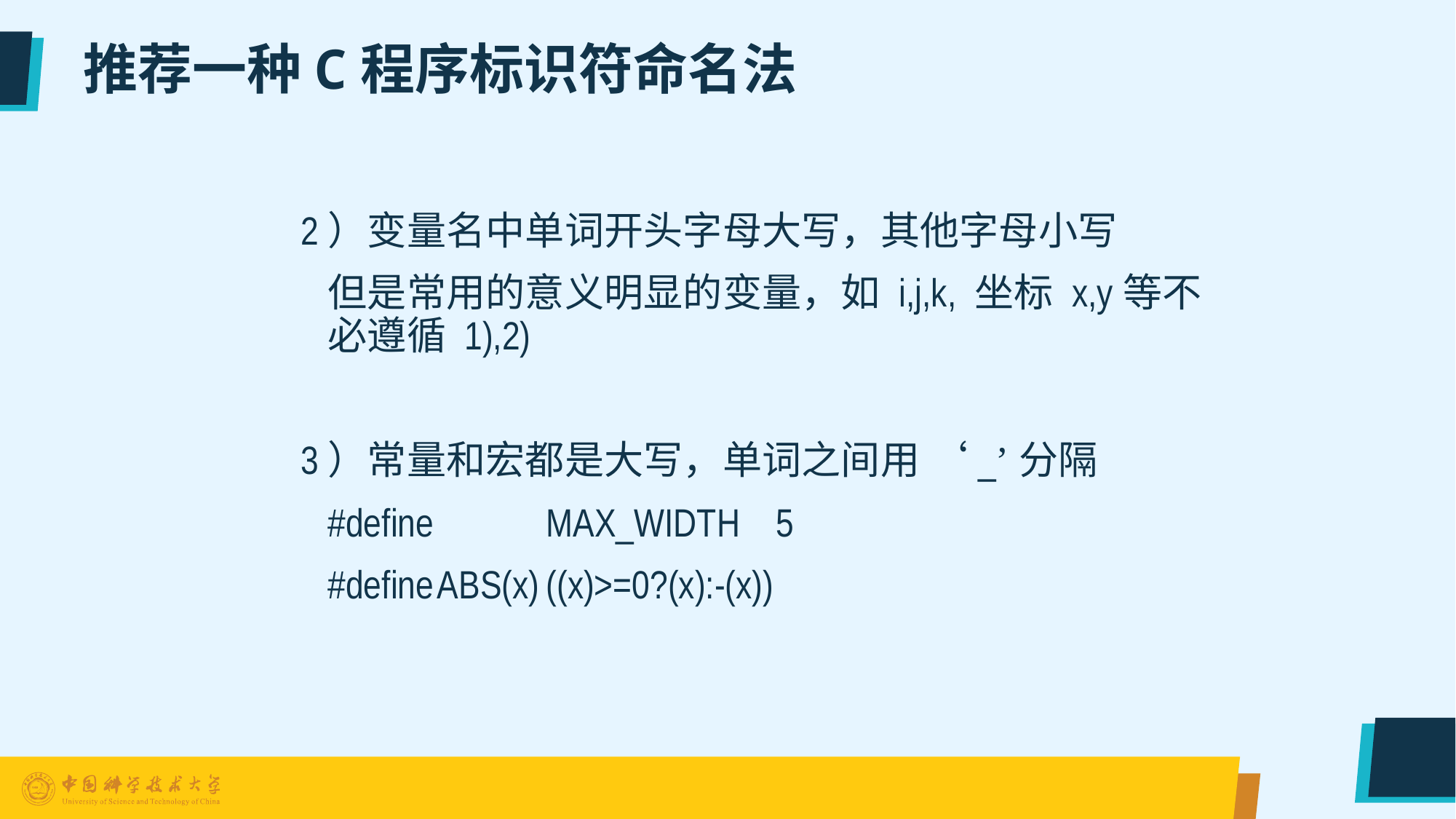

# 推荐一种C程序标识符命名法
2）变量名中单词开头字母大写，其他字母小写
	但是常用的意义明显的变量，如 i,j,k, 坐标 x,y等不必遵循 1),2)

3）常量和宏都是大写，单词之间用 ‘_’分隔
	#define 	MAX_WIDTH    5
	#define	ABS(x)	((x)>=0?(x):-(x))